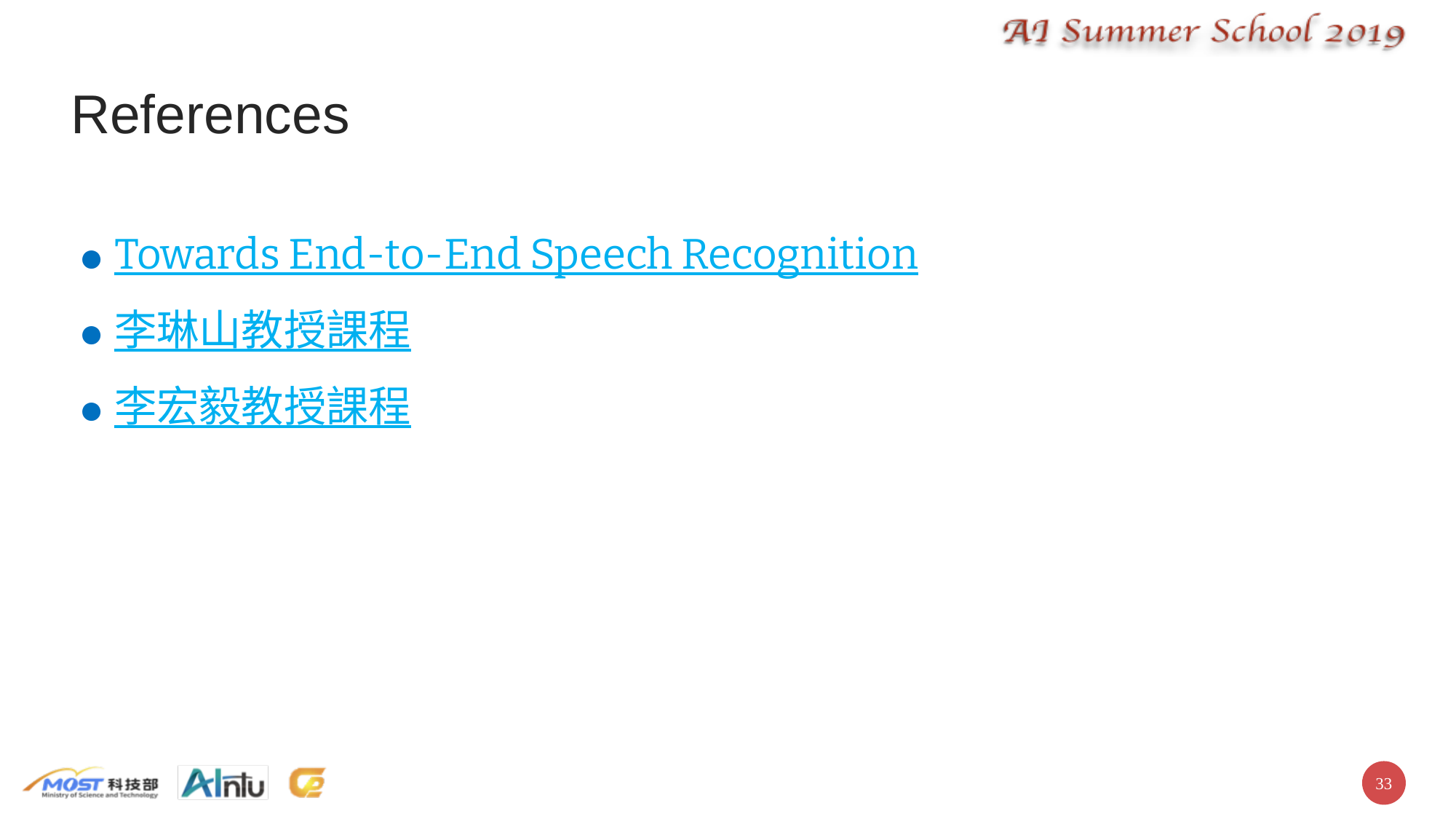

# References
Towards End-to-End Speech Recognition
李琳山教授課程
李宏毅教授課程
33